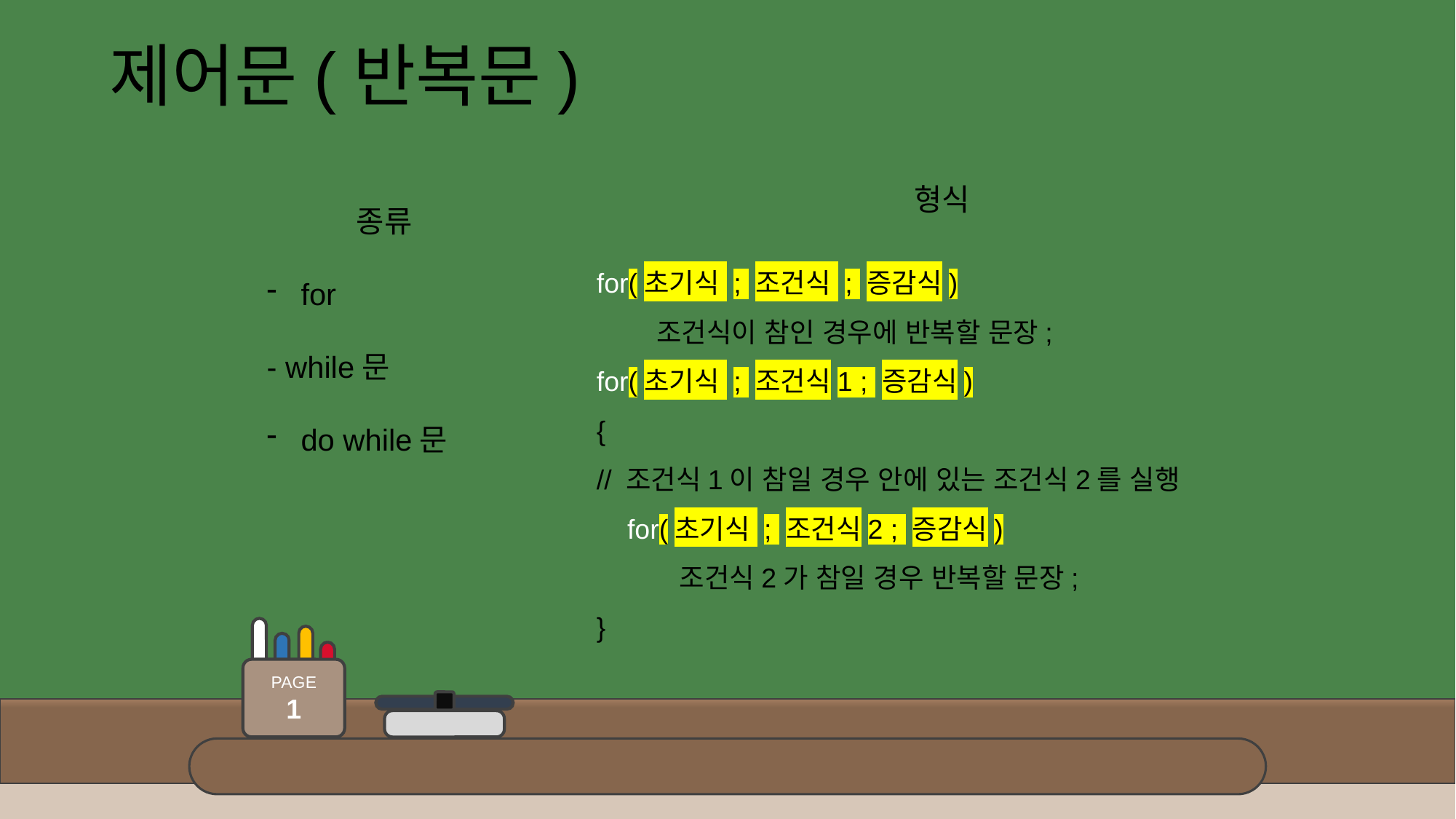

제어문(반복문)
형식

for(초기식 ; 조건식 ; 증감식)
       조건식이 참인 경우에 반복할 문장;
for(초기식 ; 조건식1 ; 증감식)
{
// 조건식1이 참일 경우 안에 있는 조건식2를 실행
    for(초기식 ; 조건식2 ; 증감식)
          조건식2가 참일 경우 반복할 문장;
}
종류

for

- while문

do while문

PAGE
1